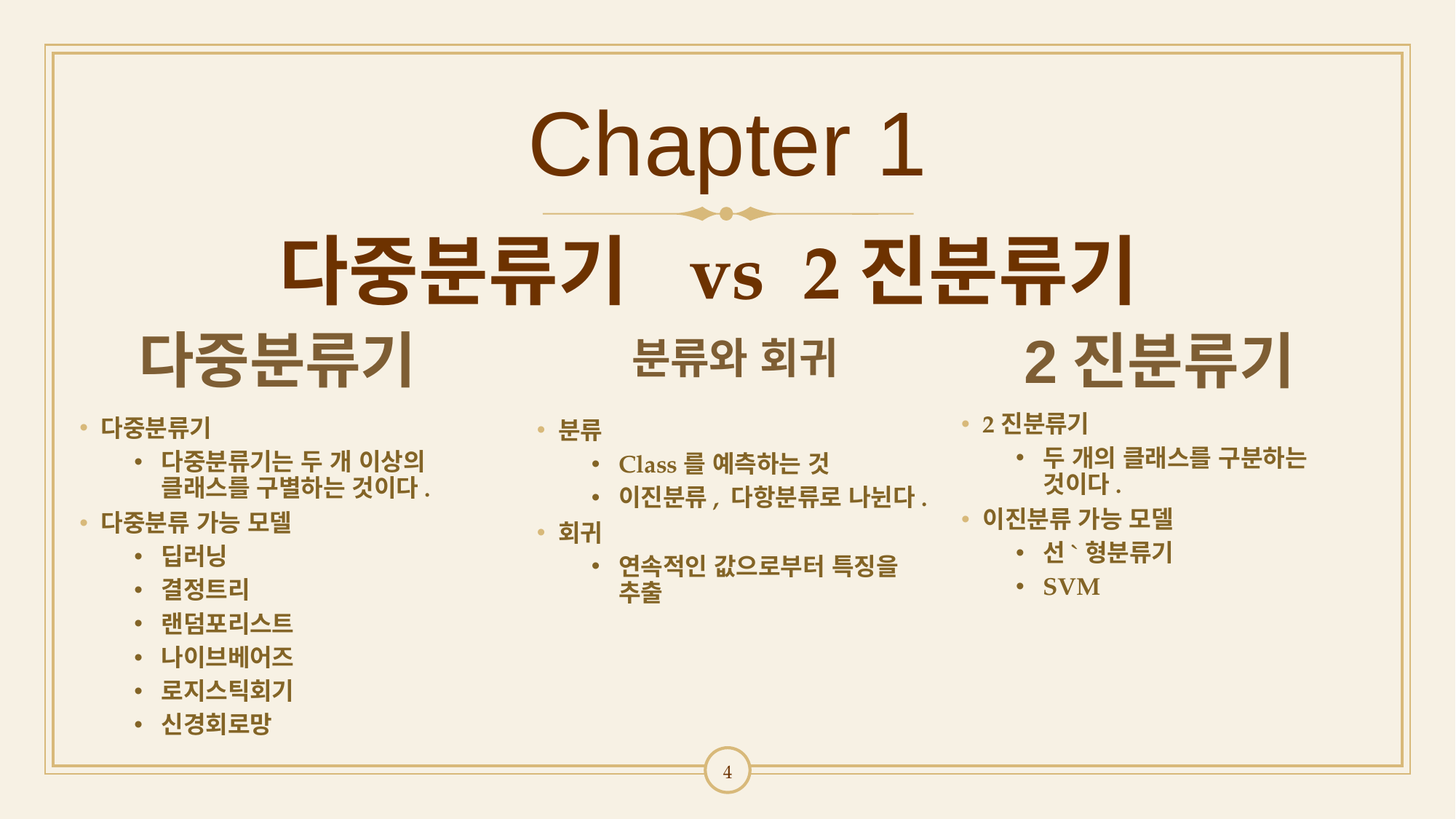

# Chapter 1
다중분류기  vs  2진분류기

다중분류기
2진분류기
분류와 회귀
2진분류기
두 개의 클래스를 구분하는 것이다.
이진분류 가능 모델
선`형분류기
SVM

다중분류기
다중분류기는 두 개 이상의 클래스를 구별하는 것이다.
다중분류 가능 모델
딥러닝
결정트리
랜덤포리스트
나이브베어즈
로지스틱회기
신경회로망

분류
Class를 예측하는 것
이진분류, 다항분류로 나뉜다.
회귀
연속적인 값으로부터 특징을 추출
4